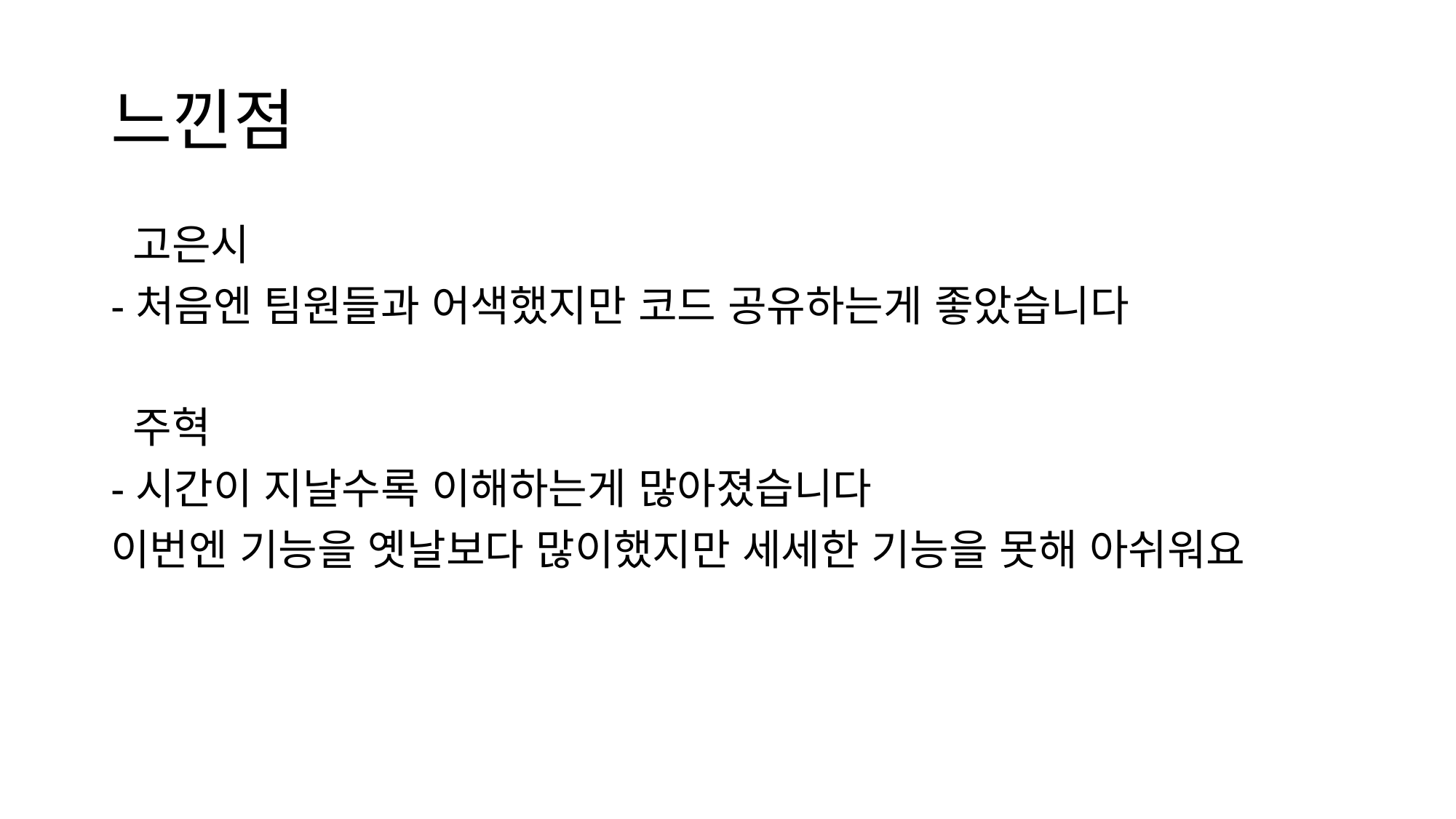

# 느낀점
 고은시
-처음엔 팀원들과 어색했지만 코드 공유하는게 좋았습니다

 주혁
-시간이 지날수록 이해하는게 많아졌습니다
이번엔 기능을 옛날보다 많이했지만 세세한 기능을 못해 아쉬워요